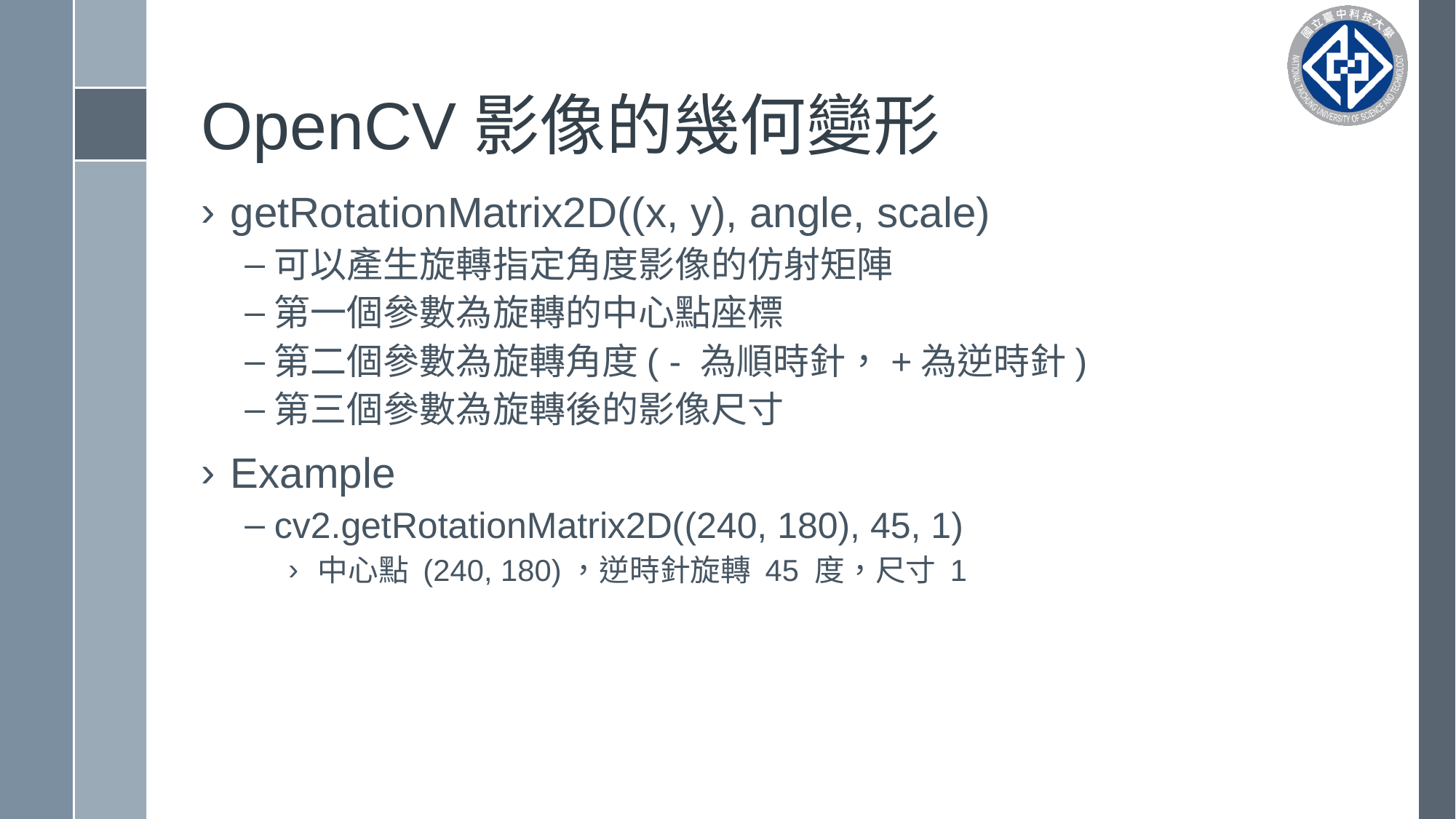

# OpenCV影像的幾何變形
getRotationMatrix2D((x, y), angle, scale)
可以產生旋轉指定角度影像的仿射矩陣
第一個參數為旋轉的中心點座標
第二個參數為旋轉角度( - 為順時針，+為逆時針)
第三個參數為旋轉後的影像尺寸
Example
cv2.getRotationMatrix2D((240, 180), 45, 1)
中心點 (240, 180)，逆時針旋轉 45 度，尺寸 1